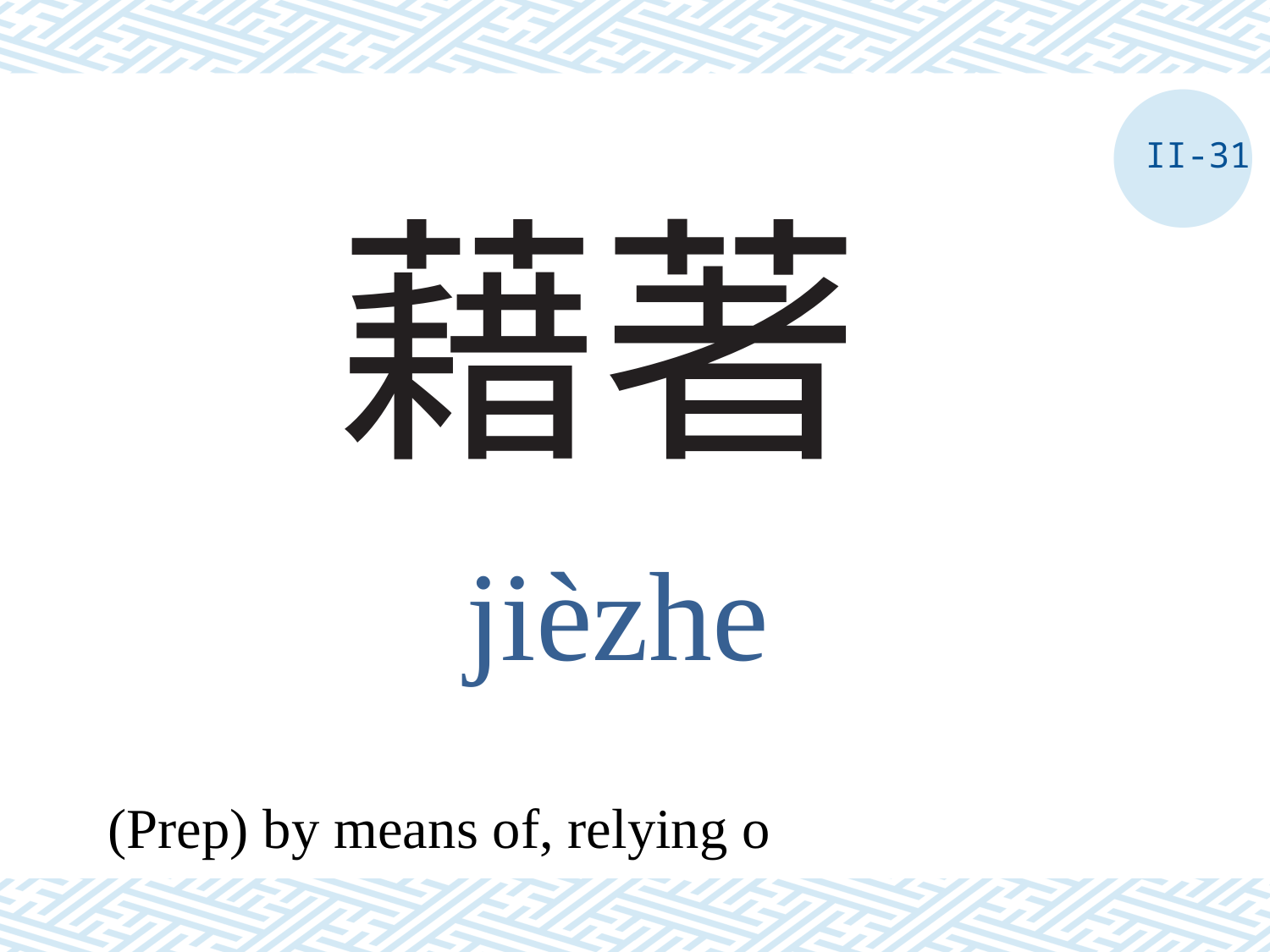

II-31

# 藉著
jièzhe
(Prep) by means of, relying o